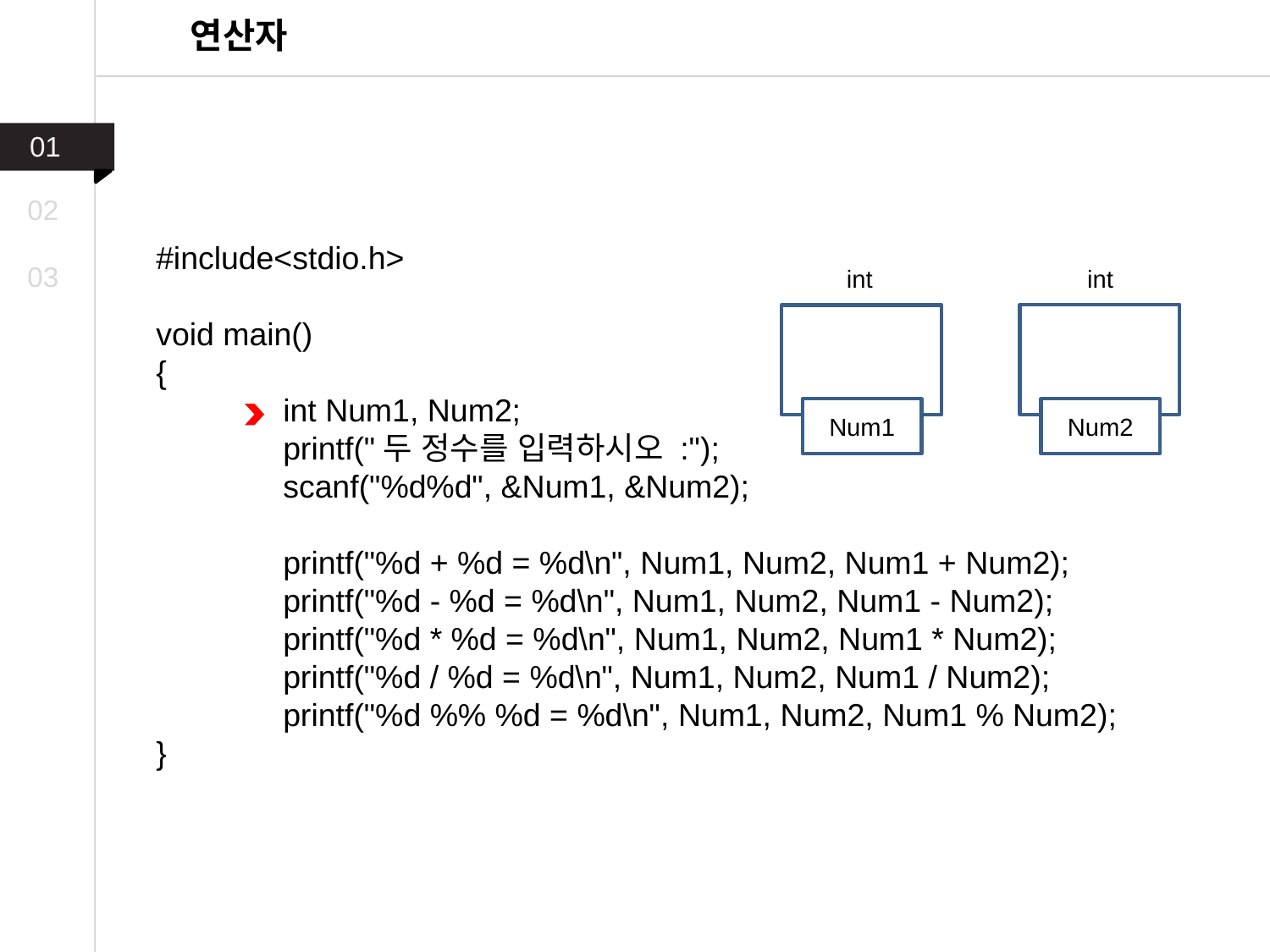

연산자
01

02
#include<stdio.h>

void main()
{
	int Num1, Num2;
	printf("두 정수를 입력하시오 :");
	scanf("%d%d", &Num1, &Num2);

	printf("%d + %d = %d\n", Num1, Num2, Num1 + Num2);
	printf("%d - %d = %d\n", Num1, Num2, Num1 - Num2);
	printf("%d * %d = %d\n", Num1, Num2, Num1 * Num2);
	printf("%d / %d = %d\n", Num1, Num2, Num1 / Num2);
	printf("%d %% %d = %d\n", Num1, Num2, Num1 % Num2);
}
03
int
int

Num1
Num2